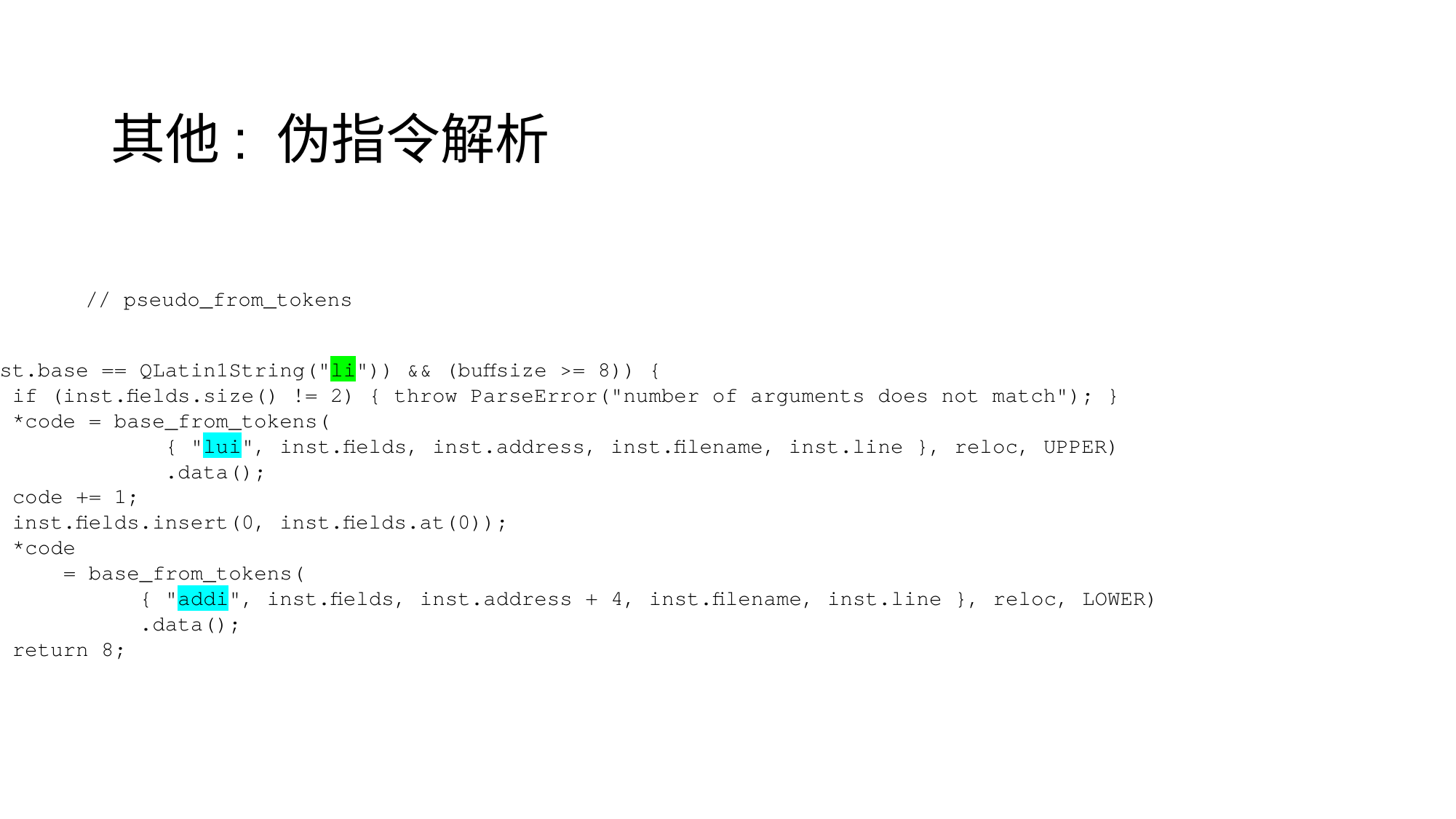

# 其他: 伪指令解析
// pseudo_from_tokens
if ((inst.base == QLatin1String("li")) && (buffsize >= 8)) {
        if (inst.fields.size() != 2) { throw ParseError("number of arguments does not match"); }
        *code = base_from_tokens(
                    { "lui", inst.fields, inst.address, inst.filename, inst.line }, reloc, UPPER)
                    .data();
        code += 1;
        inst.fields.insert(0, inst.fields.at(0));
        *code
            = base_from_tokens(
                  { "addi", inst.fields, inst.address + 4, inst.filename, inst.line }, reloc, LOWER)
                  .data();
        return 8;
    }